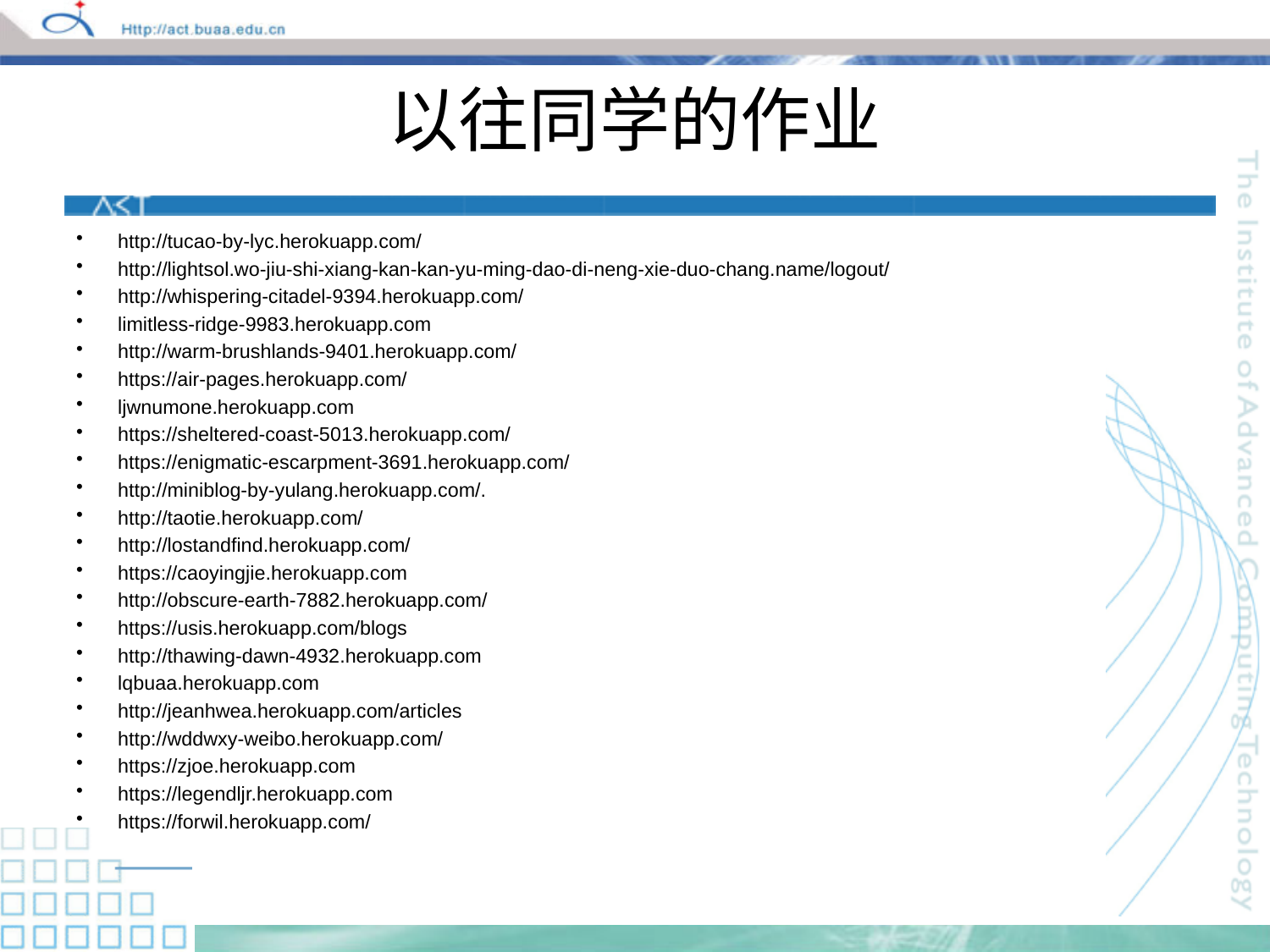

# 以往同学的作业
http://tucao-by-lyc.herokuapp.com/
http://lightsol.wo-jiu-shi-xiang-kan-kan-yu-ming-dao-di-neng-xie-duo-chang.name/logout/
http://whispering-citadel-9394.herokuapp.com/
limitless-ridge-9983.herokuapp.com
http://warm-brushlands-9401.herokuapp.com/
https://air-pages.herokuapp.com/
ljwnumone.herokuapp.com
https://sheltered-coast-5013.herokuapp.com/
https://enigmatic-escarpment-3691.herokuapp.com/
http://miniblog-by-yulang.herokuapp.com/.
http://taotie.herokuapp.com/
http://lostandfind.herokuapp.com/
https://caoyingjie.herokuapp.com
http://obscure-earth-7882.herokuapp.com/
https://usis.herokuapp.com/blogs
http://thawing-dawn-4932.herokuapp.com
lqbuaa.herokuapp.com
http://jeanhwea.herokuapp.com/articles
http://wddwxy-weibo.herokuapp.com/
https://zjoe.herokuapp.com
https://legendljr.herokuapp.com
https://forwil.herokuapp.com/